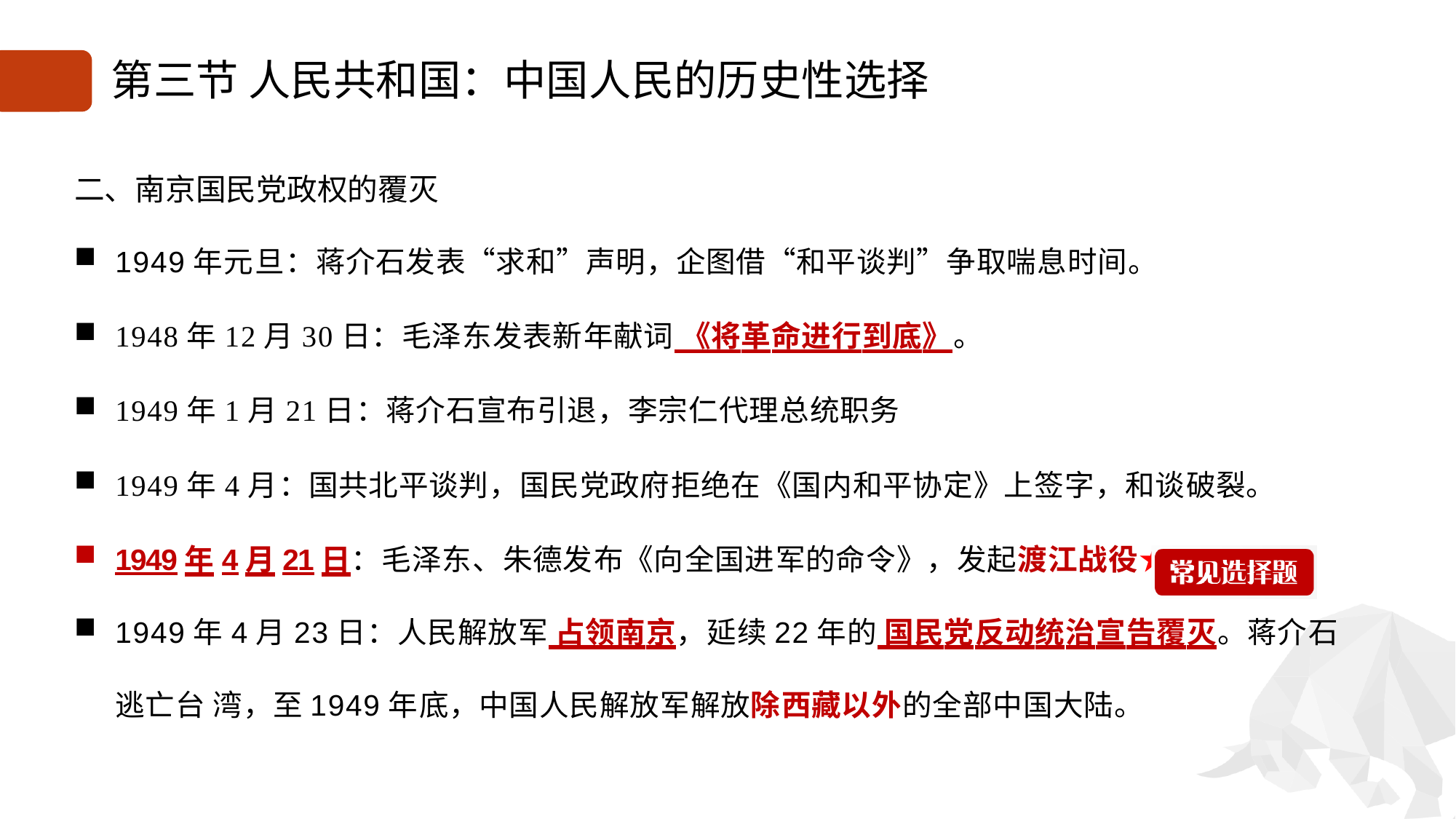

# 第三节 人民共和国：中国人民的历史性选择
二、南京国民党政权的覆灭

1949年元旦：蒋介石发表“求和”声明，企图借“和平谈判”争取喘息时间。

1948年12月30日：毛泽东发表新年献词 《将革命进行到底》。

1949年1月21日：蒋介石宣布引退，李宗仁代理总统职务

1949年4月：国共北平谈判，国民党政府拒绝在《国内和平协定》上签字，和谈破裂。

1949年4月21日：毛泽东、朱德发布《向全国进军的命令》，发起渡江战役★
1949年4月23日：人民解放军 占领南京，延续22年的 国民党反动统治宣告覆灭。蒋介石逃亡台 湾，至1949年底，中国人民解放军解放除西藏以外的全部中国大陆。